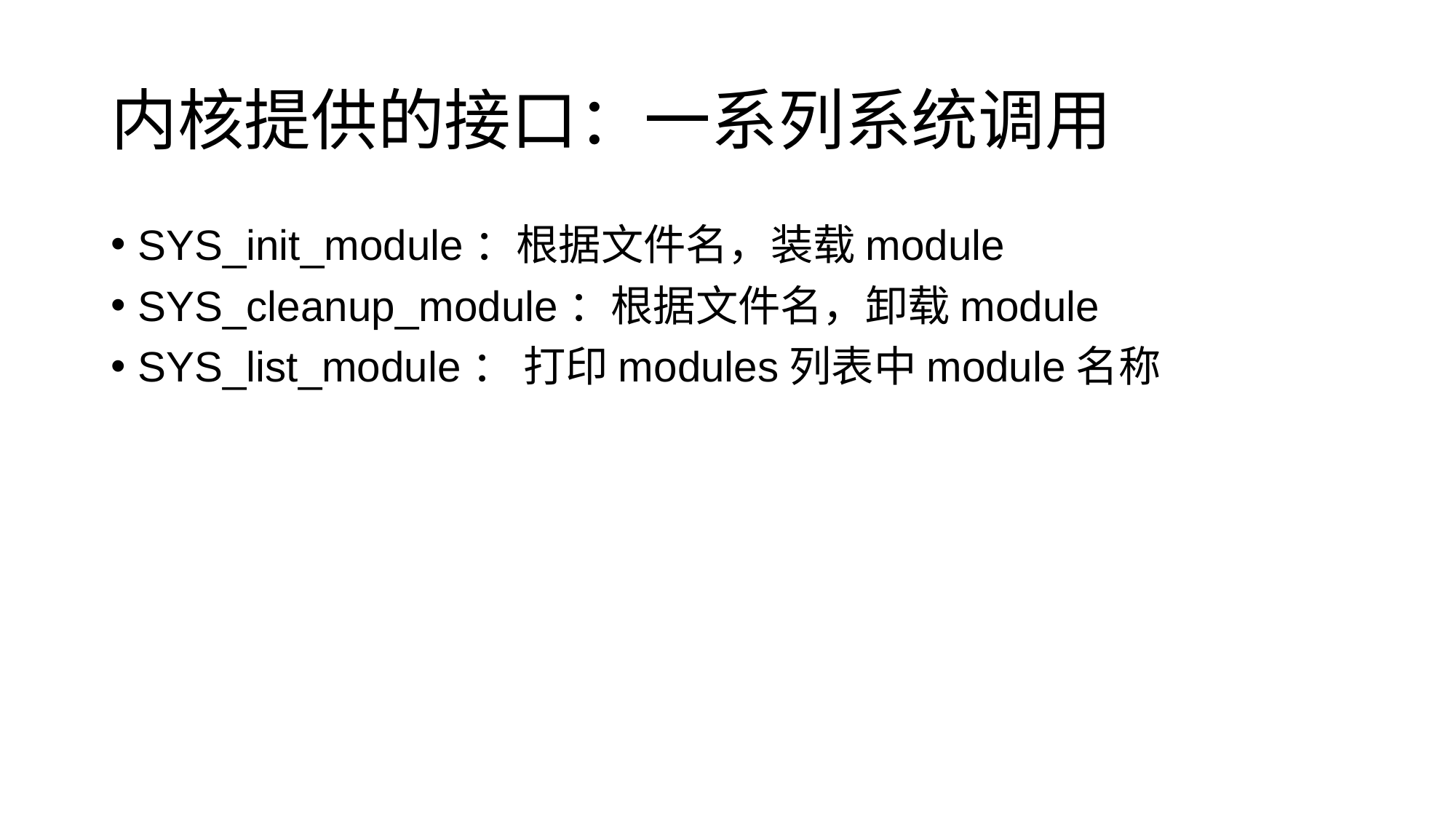

# 内核提供的接口：一系列系统调用
SYS_init_module：根据文件名，装载module
SYS_cleanup_module：根据文件名，卸载module
SYS_list_module： 打印modules列表中module名称